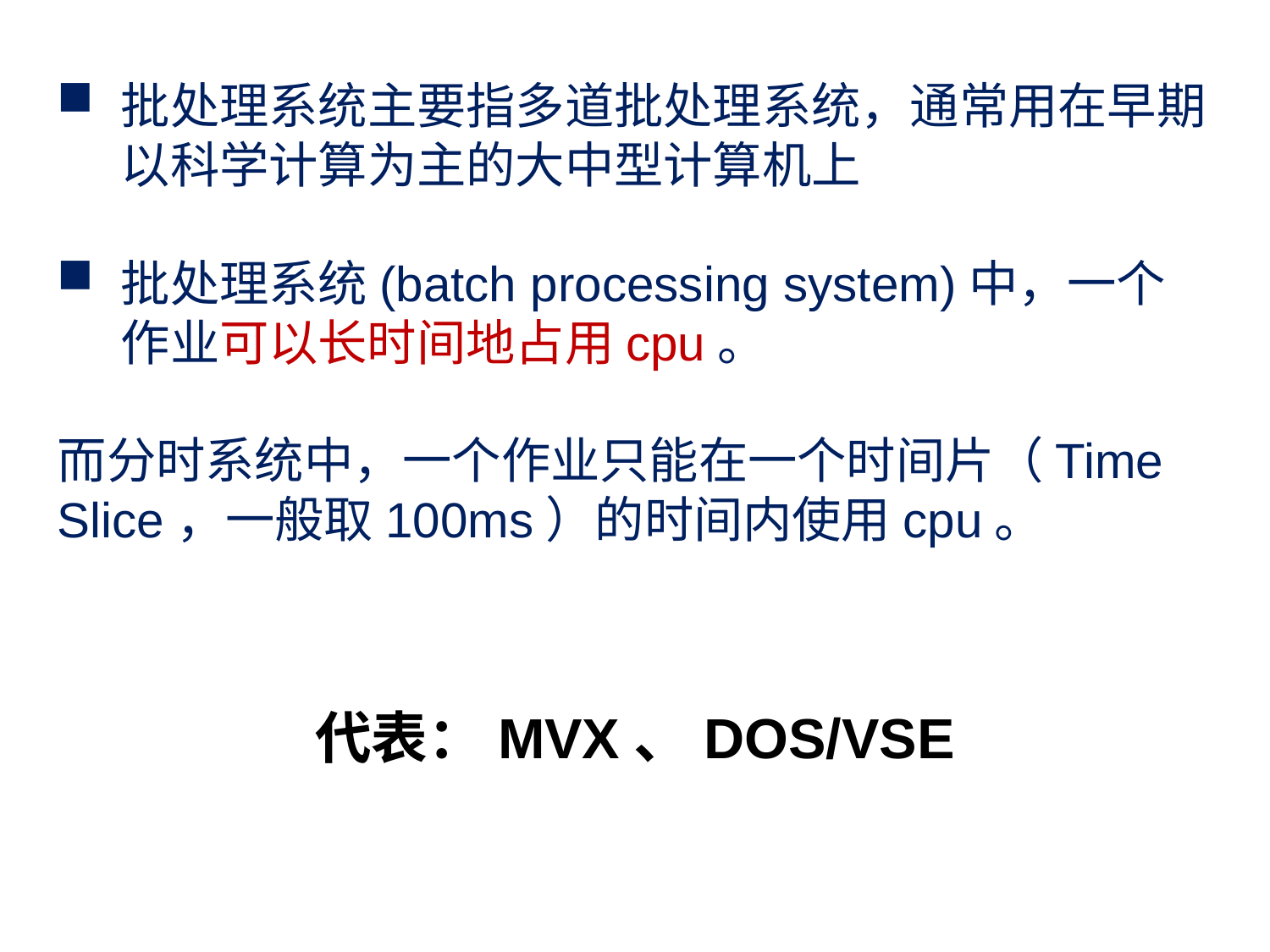

批处理系统主要指多道批处理系统，通常用在早期以科学计算为主的大中型计算机上

批处理系统(batch processing system)中，一个作业可以长时间地占用cpu。

而分时系统中，一个作业只能在一个时间片（Time Slice，一般取100ms）的时间内使用cpu。

代表：MVX、DOS/VSE